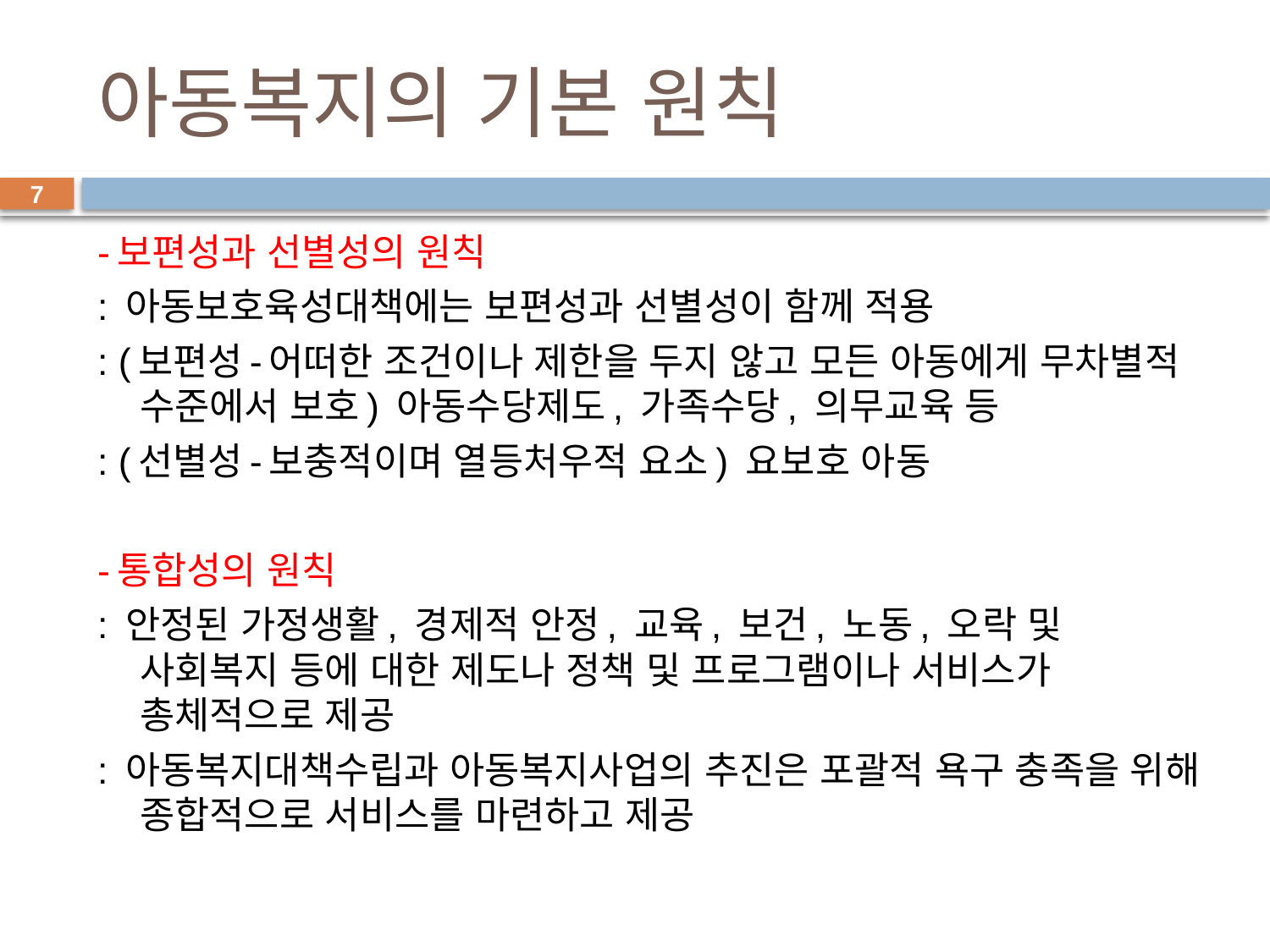

# 아동복지의 기본 원칙
7
-보편성과 선별성의 원칙
: 아동보호육성대책에는 보편성과 선별성이 함께 적용
: (보편성-어떠한 조건이나 제한을 두지 않고 모든 아동에게 무차별적 수준에서 보호) 아동수당제도, 가족수당, 의무교육 등
: (선별성-보충적이며 열등처우적 요소) 요보호 아동

-통합성의 원칙
: 안정된 가정생활, 경제적 안정, 교육, 보건, 노동, 오락 및 사회복지 등에 대한 제도나 정책 및 프로그램이나 서비스가 총체적으로 제공
: 아동복지대책수립과 아동복지사업의 추진은 포괄적 욕구 충족을 위해 종합적으로 서비스를 마련하고 제공